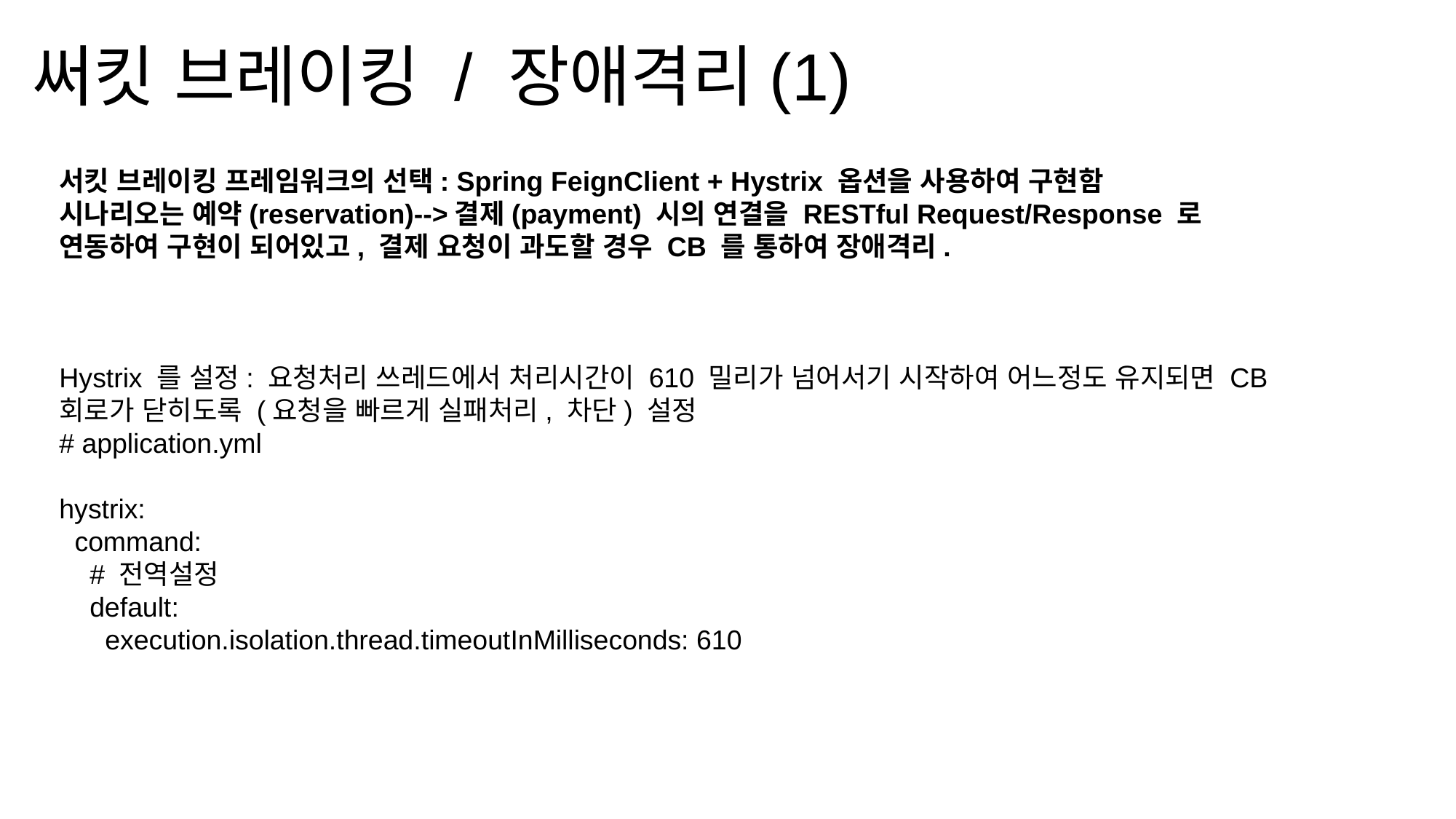

# 써킷 브레이킹 / 장애격리(1)
서킷 브레이킹 프레임워크의 선택: Spring FeignClient + Hystrix 옵션을 사용하여 구현함
시나리오는 예약(reservation)-->결제(payment) 시의 연결을 RESTful Request/Response 로 연동하여 구현이 되어있고, 결제 요청이 과도할 경우 CB 를 통하여 장애격리.

Hystrix 를 설정: 요청처리 쓰레드에서 처리시간이 610 밀리가 넘어서기 시작하여 어느정도 유지되면 CB 회로가 닫히도록 (요청을 빠르게 실패처리, 차단) 설정
# application.yml

hystrix:
  command:
    # 전역설정
    default:
      execution.isolation.thread.timeoutInMilliseconds: 610